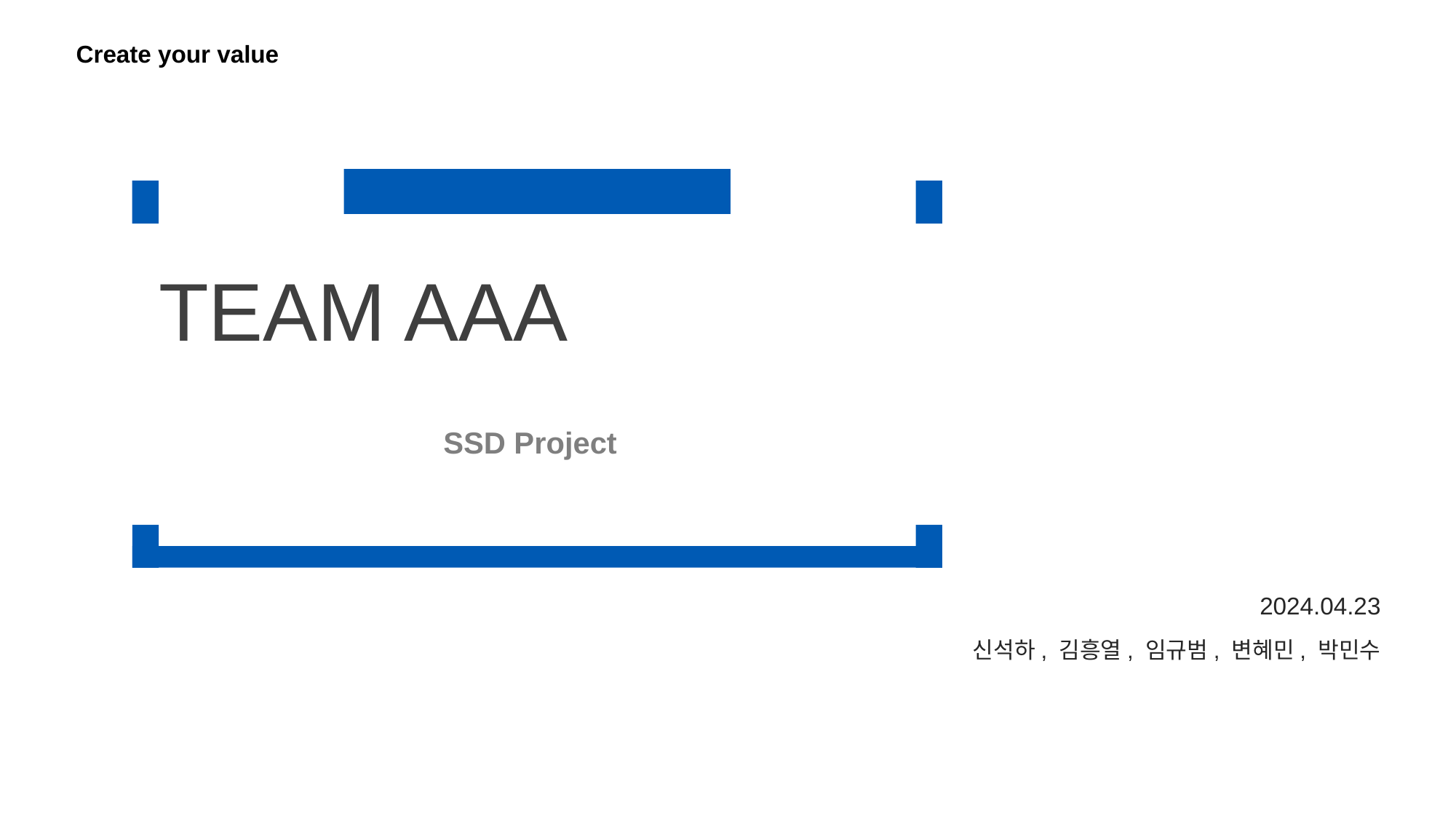

TEAM AAA
SSD Project
2024.04.23
신석하, 김흥열, 임규범, 변혜민, 박민수